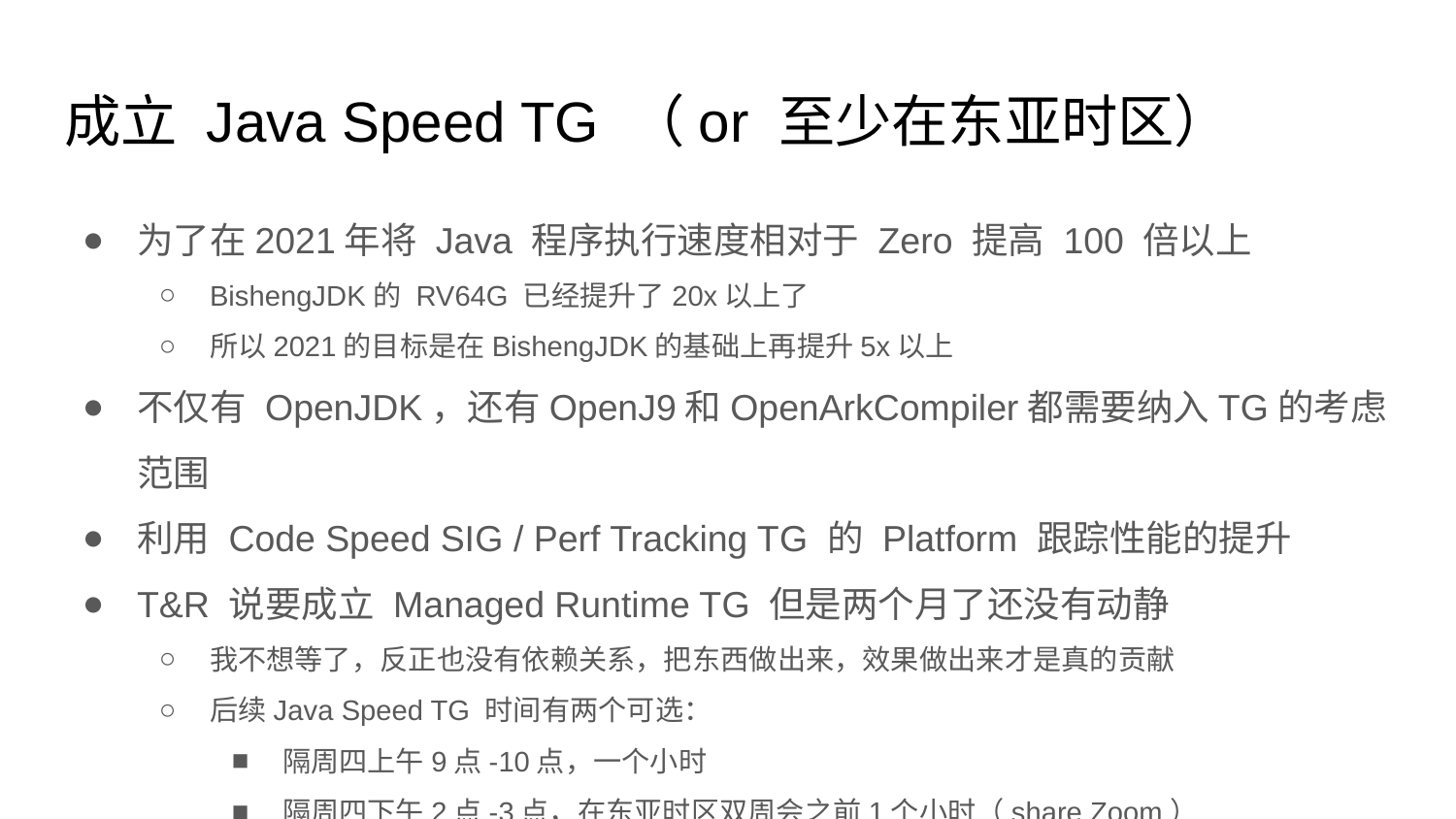

# 成立 Java Speed TG （or 至少在东亚时区）
为了在2021年将 Java 程序执行速度相对于 Zero 提高 100 倍以上
BishengJDK的 RV64G 已经提升了20x以上了
所以2021的目标是在BishengJDK的基础上再提升5x以上
不仅有 OpenJDK，还有OpenJ9和OpenArkCompiler都需要纳入TG的考虑范围
利用 Code Speed SIG / Perf Tracking TG 的 Platform 跟踪性能的提升
T&R 说要成立 Managed Runtime TG 但是两个月了还没有动静
我不想等了，反正也没有依赖关系，把东西做出来，效果做出来才是真的贡献
后续Java Speed TG 时间有两个可选：
隔周四上午9点-10点，一个小时
隔周四下午2点-3点，在东亚时区双周会之前1个小时（share Zoom）